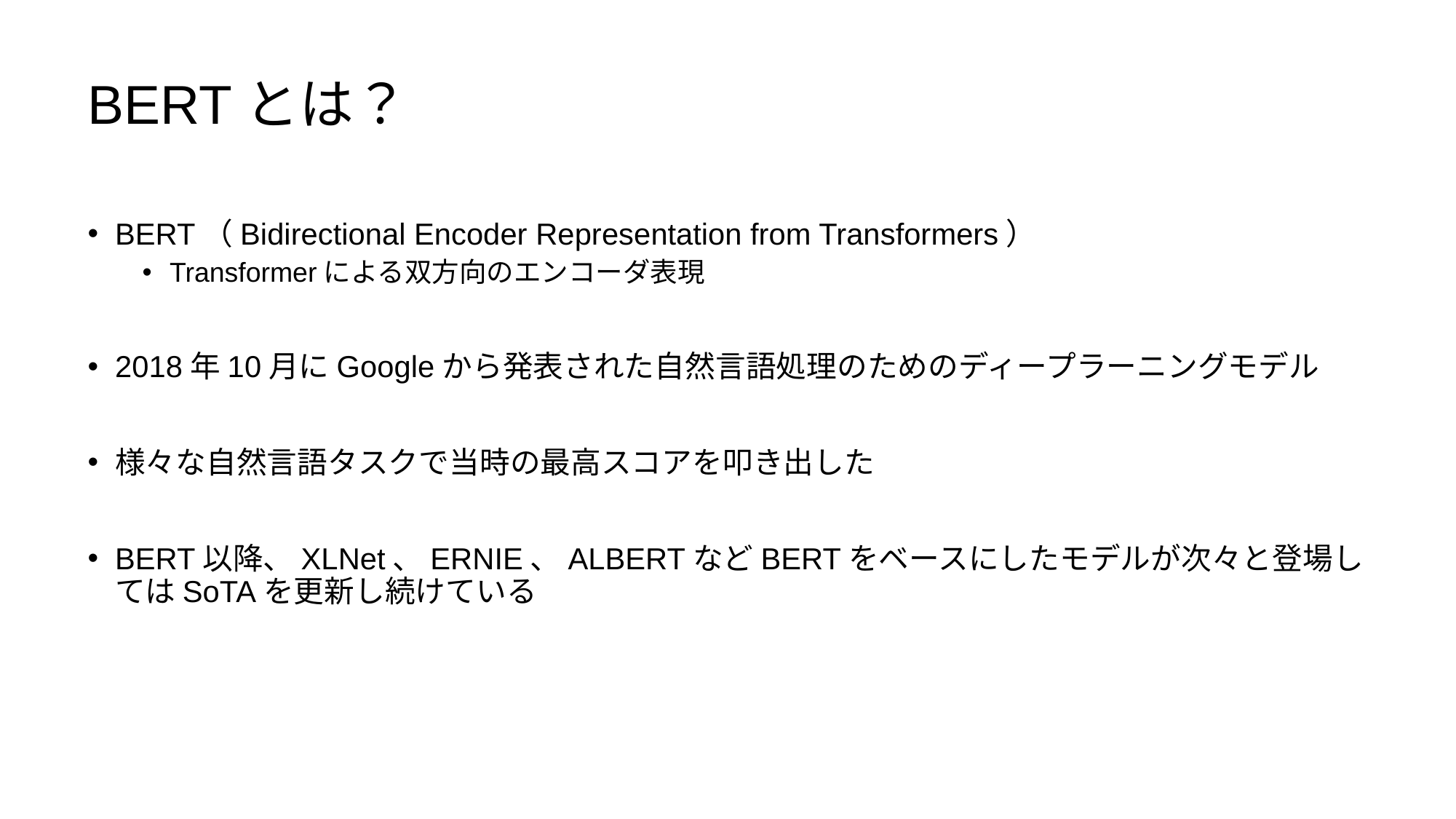

# BERTとは？
BERT（Bidirectional Encoder Representation from Transformers）
Transformerによる双方向のエンコーダ表現

2018年10月にGoogleから発表された自然言語処理のためのディープラーニングモデル

様々な自然言語タスクで当時の最高スコアを叩き出した

BERT以降、XLNet、ERNIE、ALBERTなどBERTをベースにしたモデルが次々と登場してはSoTAを更新し続けている